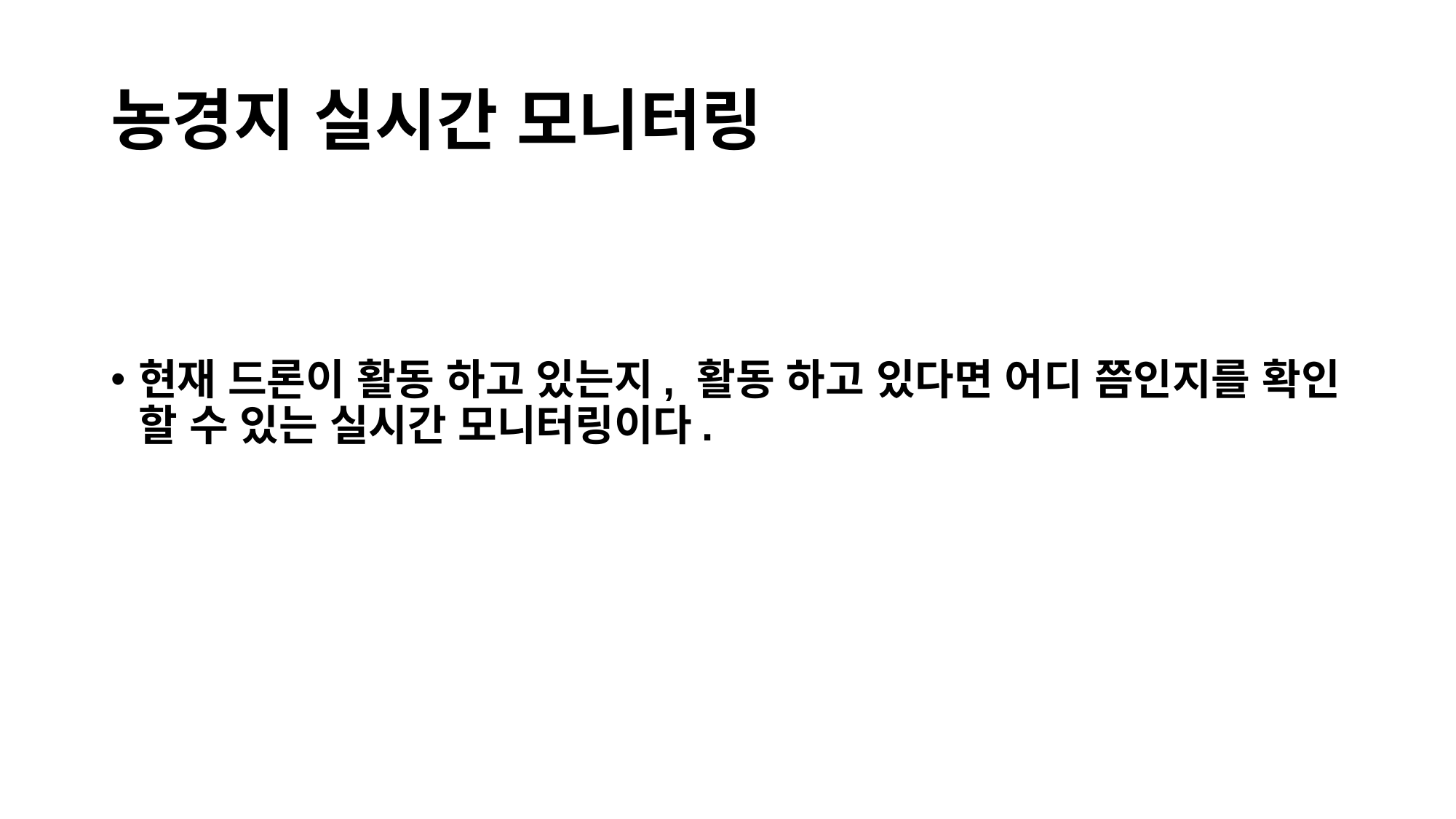

# 농경지 실시간 모니터링
현재 드론이 활동 하고 있는지, 활동 하고 있다면 어디 쯤인지를 확인 할 수 있는 실시간 모니터링이다.